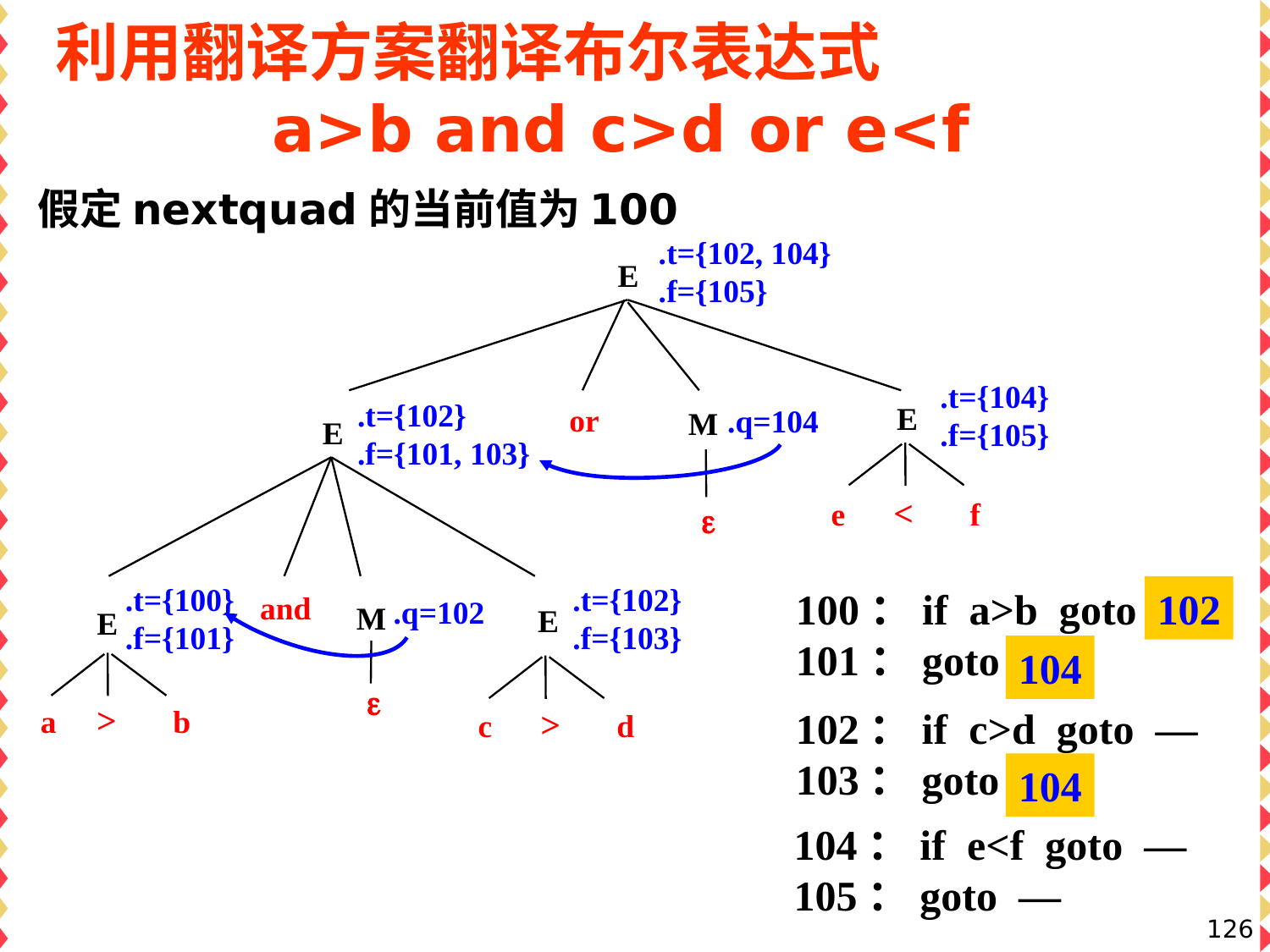

# 利用翻译方案翻译布尔表达式 a>b and c>d or e<f
假定nextquad的当前值为100
.t={102, 104}
.f={105}
E

.t={104}
.f={105}
.t={102}
.f={101, 103}
.q=104
E
or
M
E

ε

e      <       f
.t={100}
.f={101}
.t={102}
.f={103}
100：if  a>b  goto  —
101：goto  —
102
.q=102
and
M

E
E
104

ε

102：if  c>d  goto  —
103：goto  —

a     >       b
c      >       d
104
104：if  e<f  goto  —
105：goto  —
126